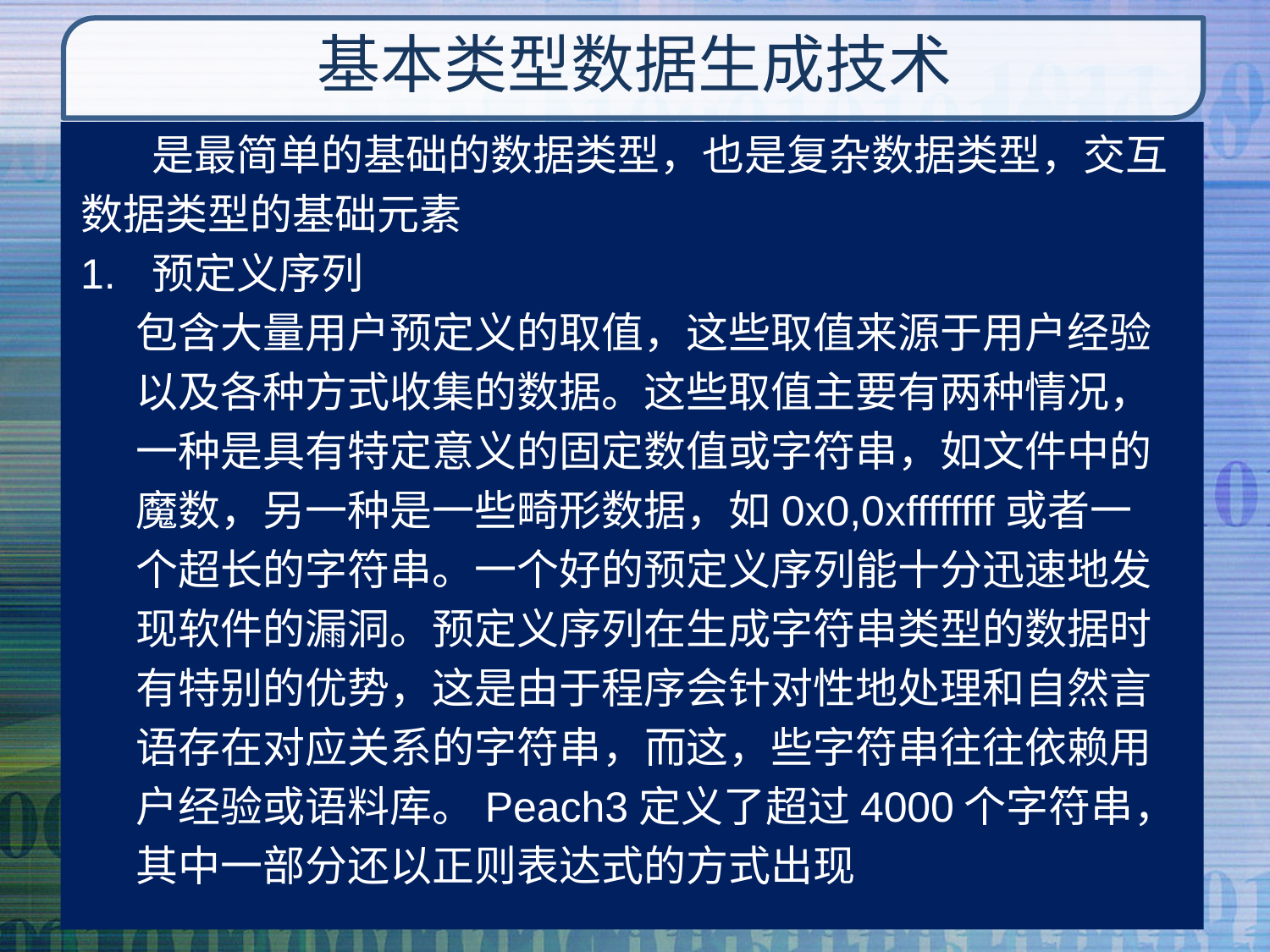

# 基本类型数据生成技术
	是最简单的基础的数据类型，也是复杂数据类型，交互
数据类型的基础元素
预定义序列
包含大量用户预定义的取值，这些取值来源于用户经验
以及各种方式收集的数据。这些取值主要有两种情况，
一种是具有特定意义的固定数值或字符串，如文件中的
魔数，另一种是一些畸形数据，如0x0,0xffffffff或者一
个超长的字符串。一个好的预定义序列能十分迅速地发
现软件的漏洞。预定义序列在生成字符串类型的数据时
有特别的优势，这是由于程序会针对性地处理和自然言
语存在对应关系的字符串，而这，些字符串往往依赖用
户经验或语料库。Peach3定义了超过4000个字符串，
其中一部分还以正则表达式的方式出现